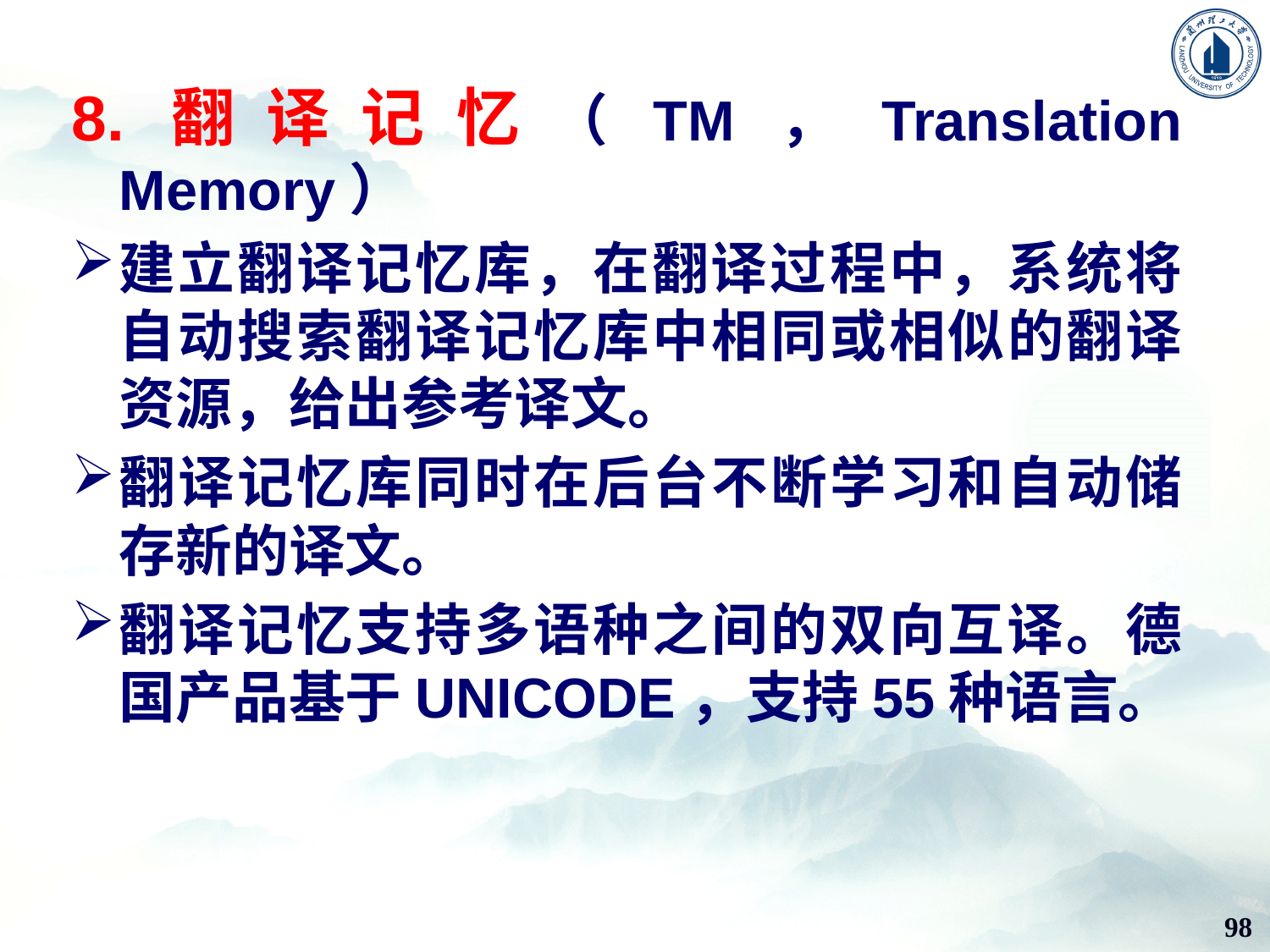

8.翻译记忆（TM，Translation Memory）
建立翻译记忆库，在翻译过程中，系统将自动搜索翻译记忆库中相同或相似的翻译资源，给出参考译文。
翻译记忆库同时在后台不断学习和自动储存新的译文。
翻译记忆支持多语种之间的双向互译。德国产品基于UNICODE，支持55种语言。
98